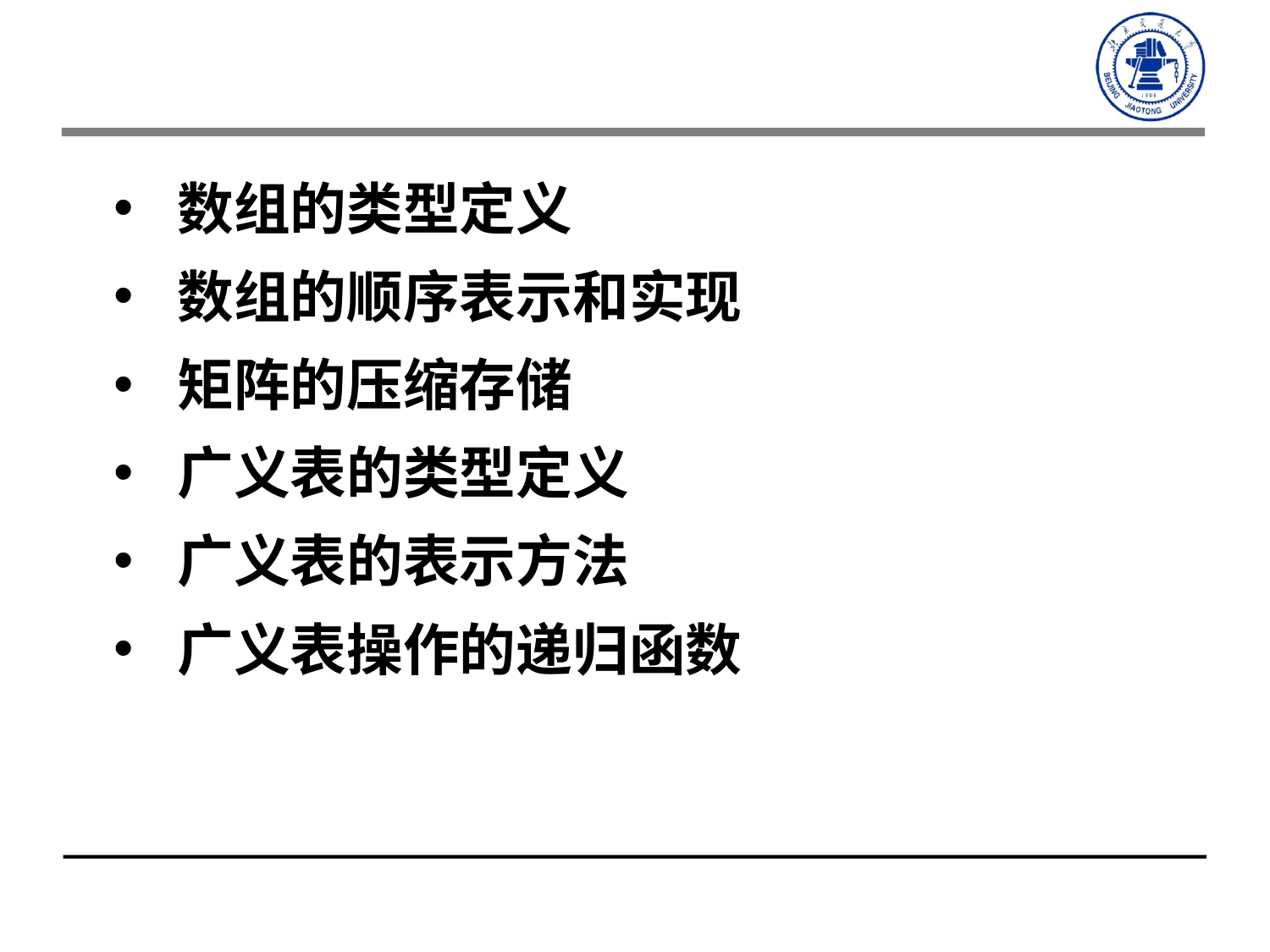

数组的类型定义
数组的顺序表示和实现
矩阵的压缩存储
广义表的类型定义
广义表的表示方法
广义表操作的递归函数